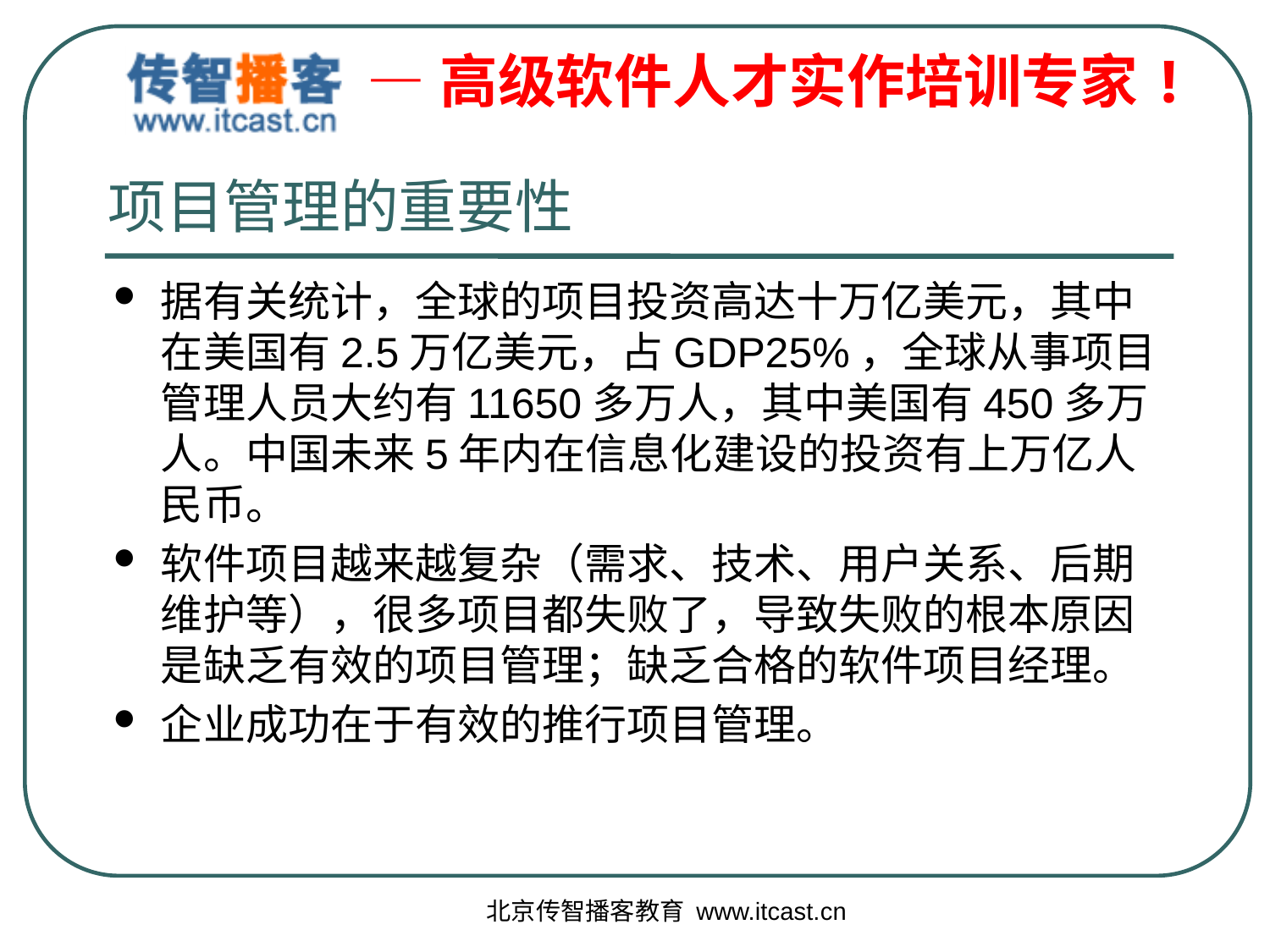

# 项目管理的重要性
据有关统计，全球的项目投资高达十万亿美元，其中在美国有2.5万亿美元，占GDP25%，全球从事项目管理人员大约有11650多万人，其中美国有450多万人。中国未来5年内在信息化建设的投资有上万亿人民币。
软件项目越来越复杂（需求、技术、用户关系、后期维护等），很多项目都失败了，导致失败的根本原因 是缺乏有效的项目管理；缺乏合格的软件项目经理。
企业成功在于有效的推行项目管理。

北京传智播客教育 www.itcast.cn